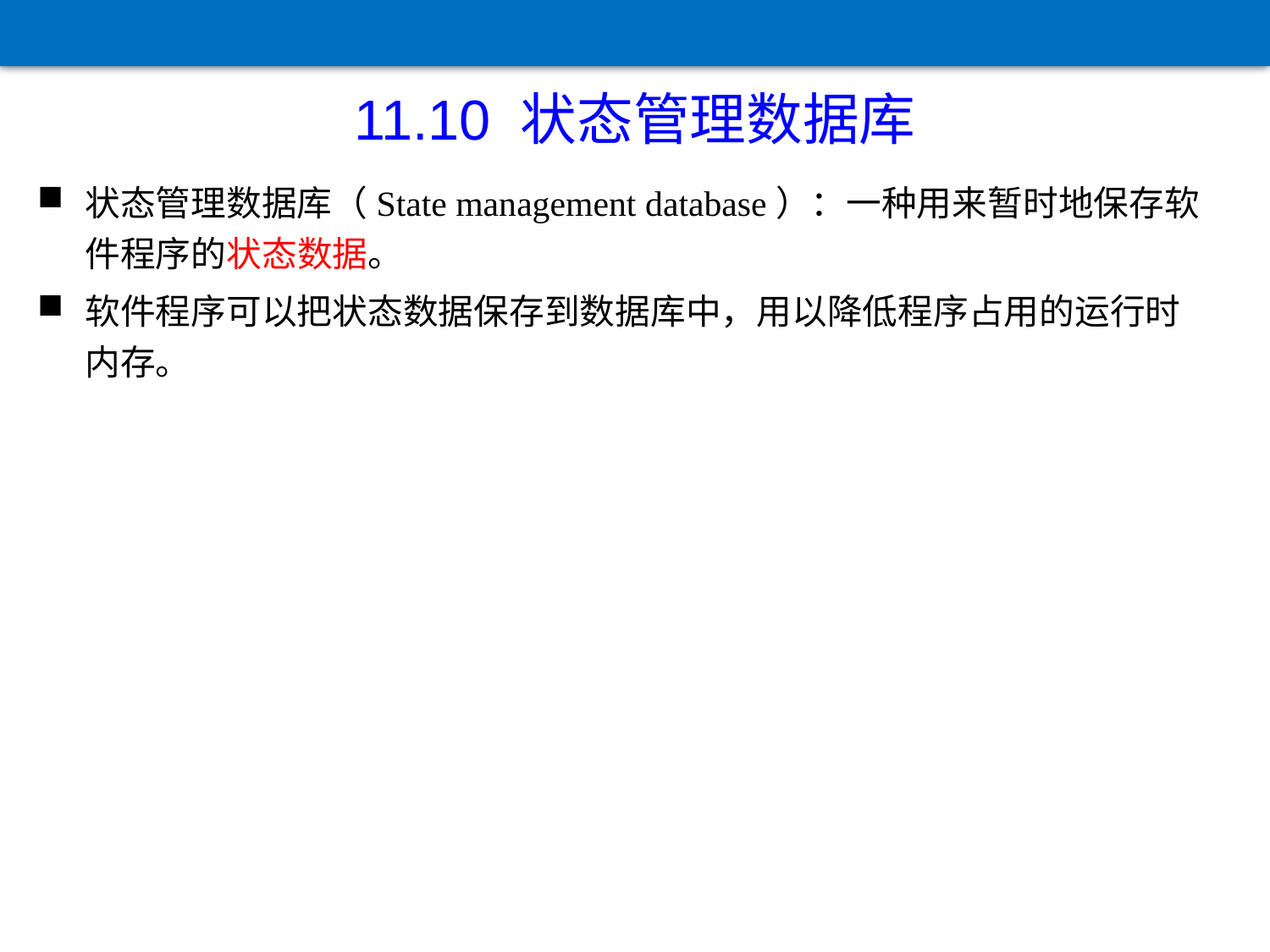

11.10 状态管理数据库
状态管理数据库（State management database）：一种用来暂时地保存软件程序的状态数据。
软件程序可以把状态数据保存到数据库中，用以降低程序占用的运行时内存。
24